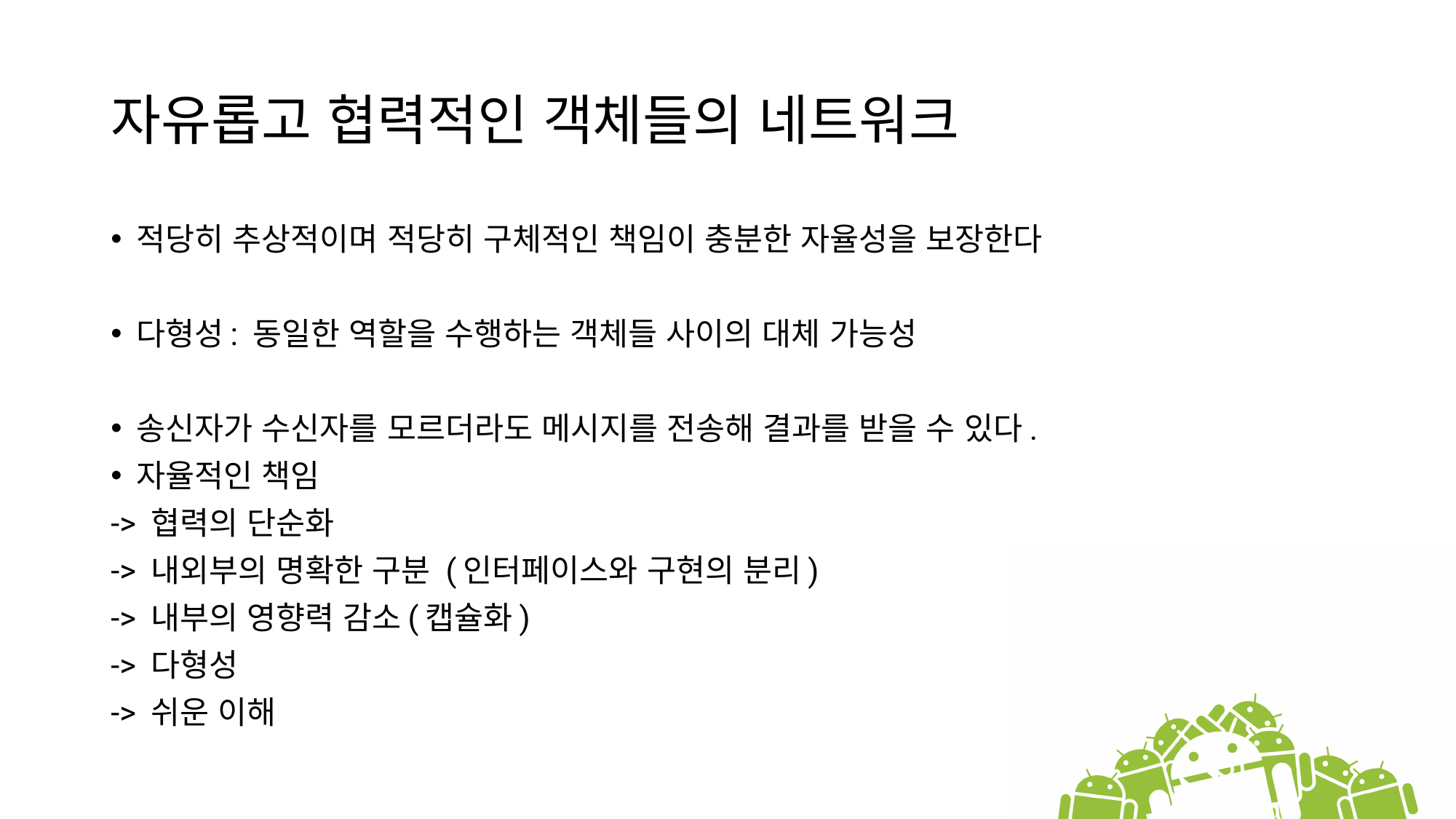

# 자유롭고 협력적인 객체들의 네트워크
적당히 추상적이며 적당히 구체적인 책임이 충분한 자율성을 보장한다

다형성: 동일한 역할을 수행하는 객체들 사이의 대체 가능성

송신자가 수신자를 모르더라도 메시지를 전송해 결과를 받을 수 있다.
자율적인 책임
-> 협력의 단순화
-> 내외부의 명확한 구분 (인터페이스와 구현의 분리)
-> 내부의 영향력 감소(캡슐화)
-> 다형성
-> 쉬운 이해